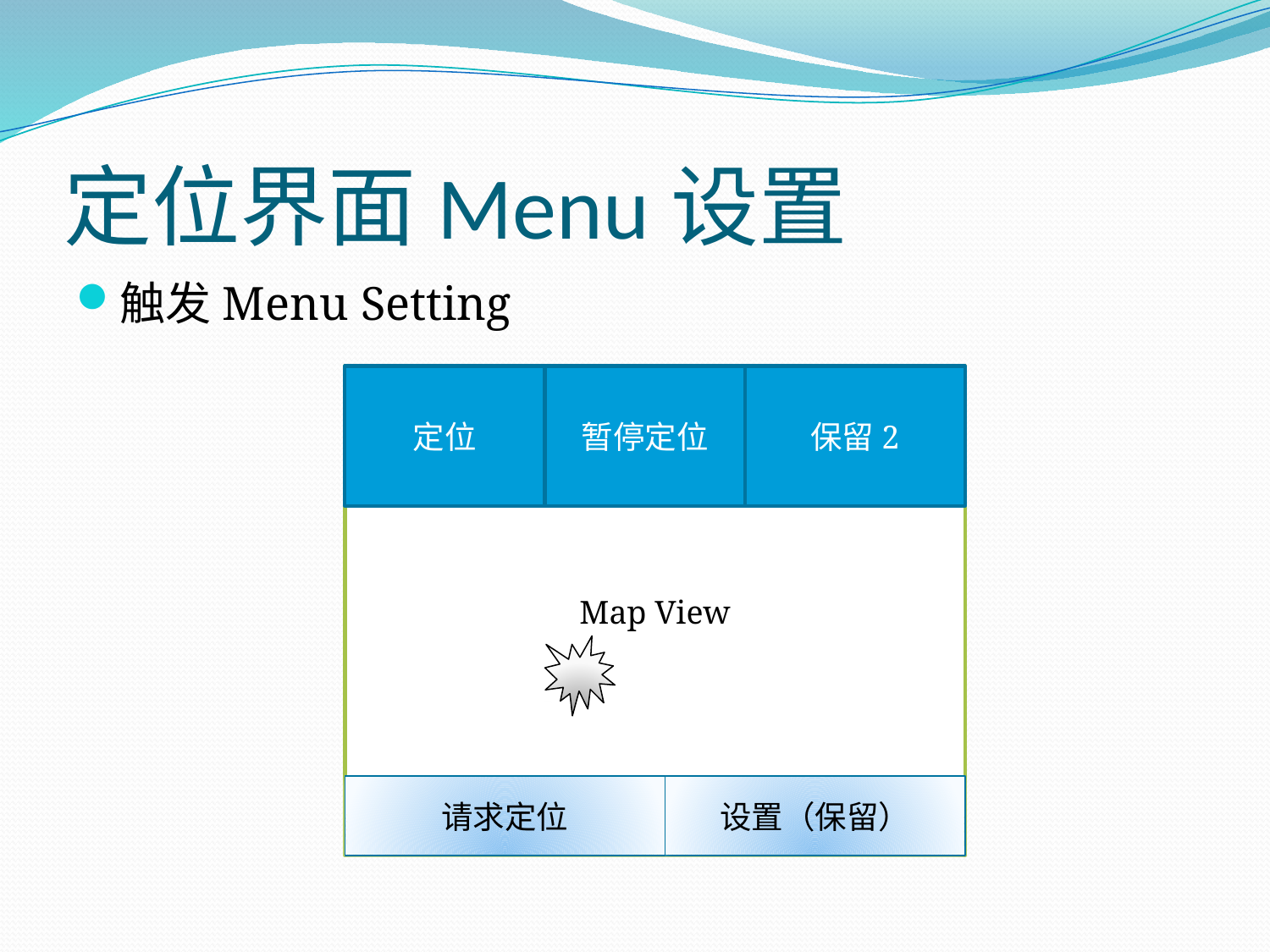

# 定位界面Menu设置
触发Menu Setting
Map View
定位
暂停定位
保留2

请求定位
设置（保留）